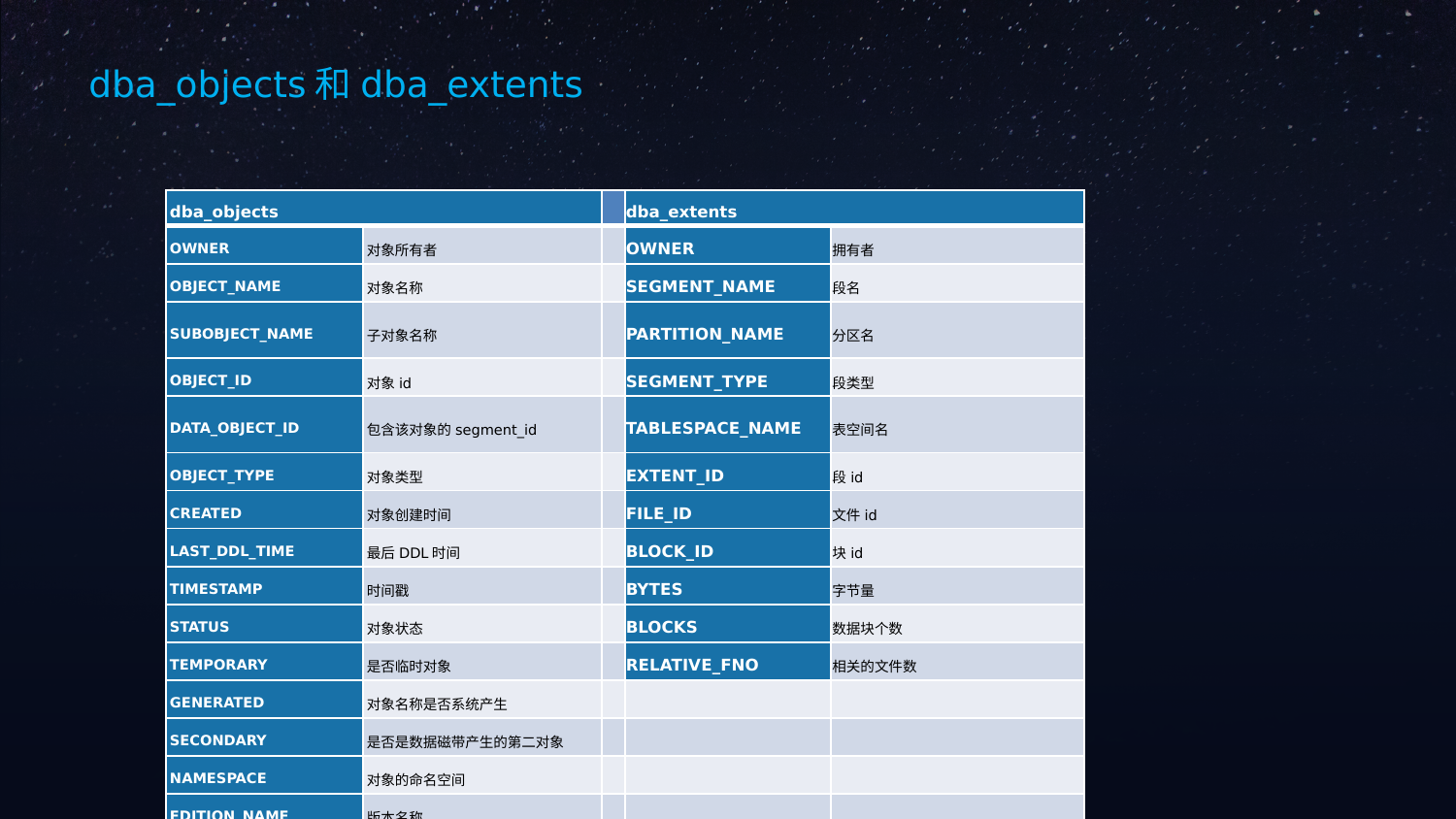

dba_objects和dba_extents
| dba\_objects |  |  | dba\_extents |  |
| --- | --- | --- | --- | --- |
| OWNER | 对象所有者 |  | OWNER | 拥有者 |
| OBJECT\_NAME | 对象名称 |  | SEGMENT\_NAME | 段名 |
| SUBOBJECT\_NAME | 子对象名称 |  | PARTITION\_NAME | 分区名 |
| OBJECT\_ID | 对象id |  | SEGMENT\_TYPE | 段类型 |
| DATA\_OBJECT\_ID | 包含该对象的segment\_id |  | TABLESPACE\_NAME | 表空间名 |
| OBJECT\_TYPE | 对象类型 |  | EXTENT\_ID | 段id |
| CREATED | 对象创建时间 |  | FILE\_ID | 文件id |
| LAST\_DDL\_TIME | 最后DDL时间 |  | BLOCK\_ID | 块id |
| TIMESTAMP | 时间戳 |  | BYTES | 字节量 |
| STATUS | 对象状态 |  | BLOCKS | 数据块个数 |
| TEMPORARY | 是否临时对象 |  | RELATIVE\_FNO | 相关的文件数 |
| GENERATED | 对象名称是否系统产生 |  |  |  |
| SECONDARY | 是否是数据磁带产生的第二对象 |  |  |  |
| NAMESPACE | 对象的命名空间 |  |  |  |
| EDITION\_NAME | 版本名称 |  |  |  |